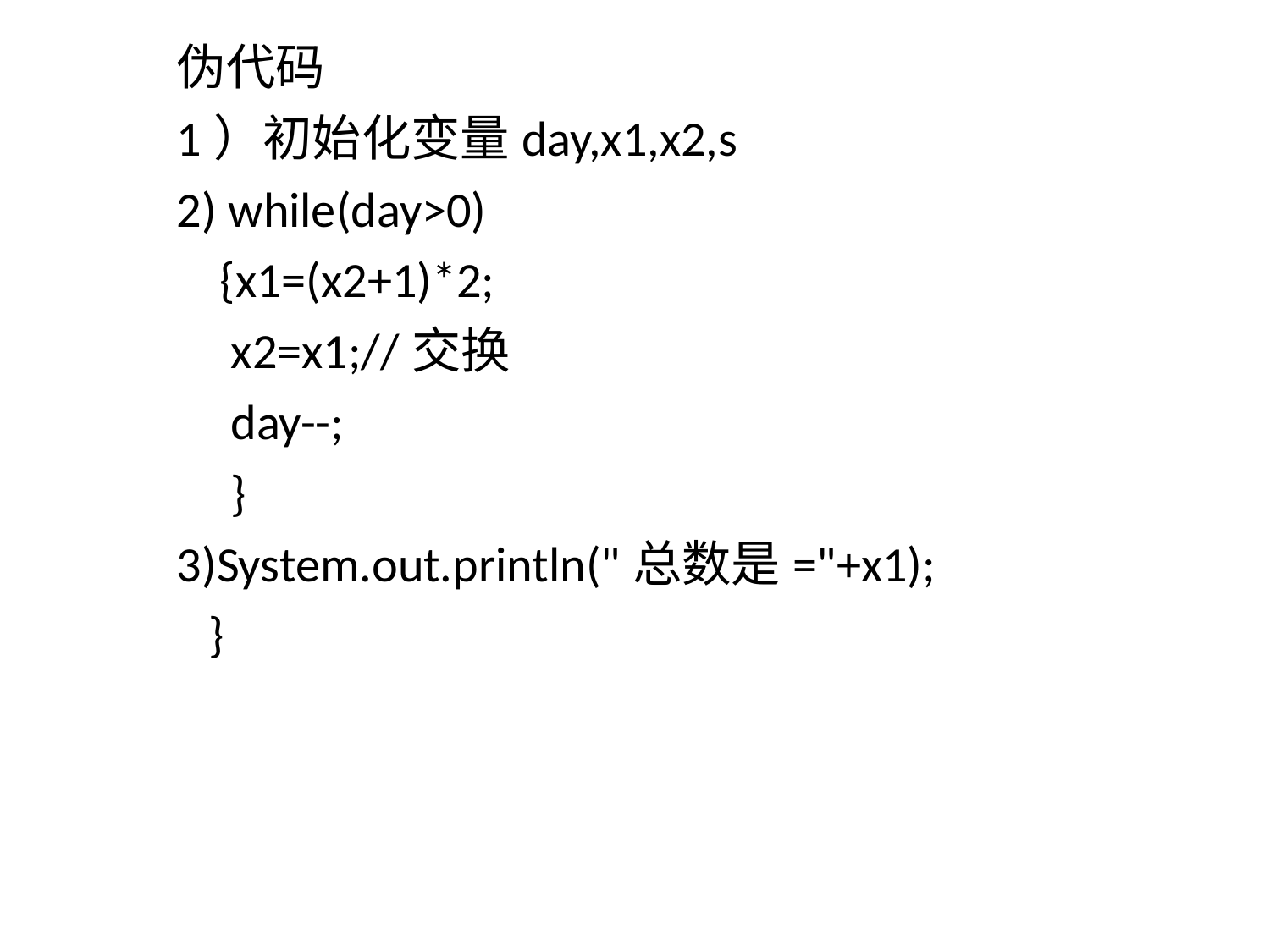

伪代码
1）初始化变量day,x1,x2,s
2) while(day>0)
	 {x1=(x2+1)*2;
	  x2=x1;//交换
	  day--;
	  }
3)System.out.println("总数是="+x1);
	}